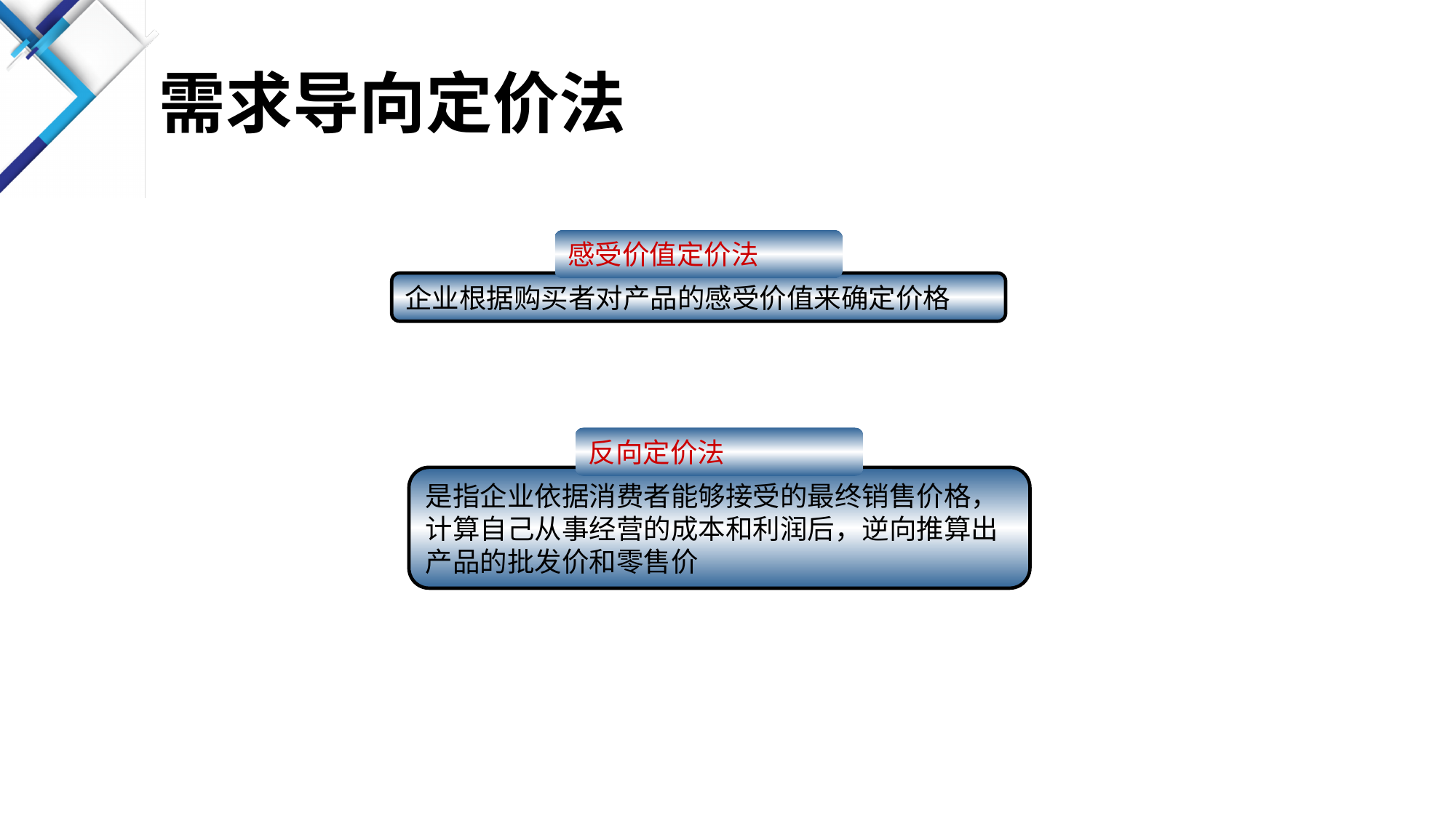

# 需求导向定价法
感受价值定价法
企业根据购买者对产品的感受价值来确定价格
反向定价法
是指企业依据消费者能够接受的最终销售价格，计算自己从事经营的成本和利润后，逆向推算出产品的批发价和零售价